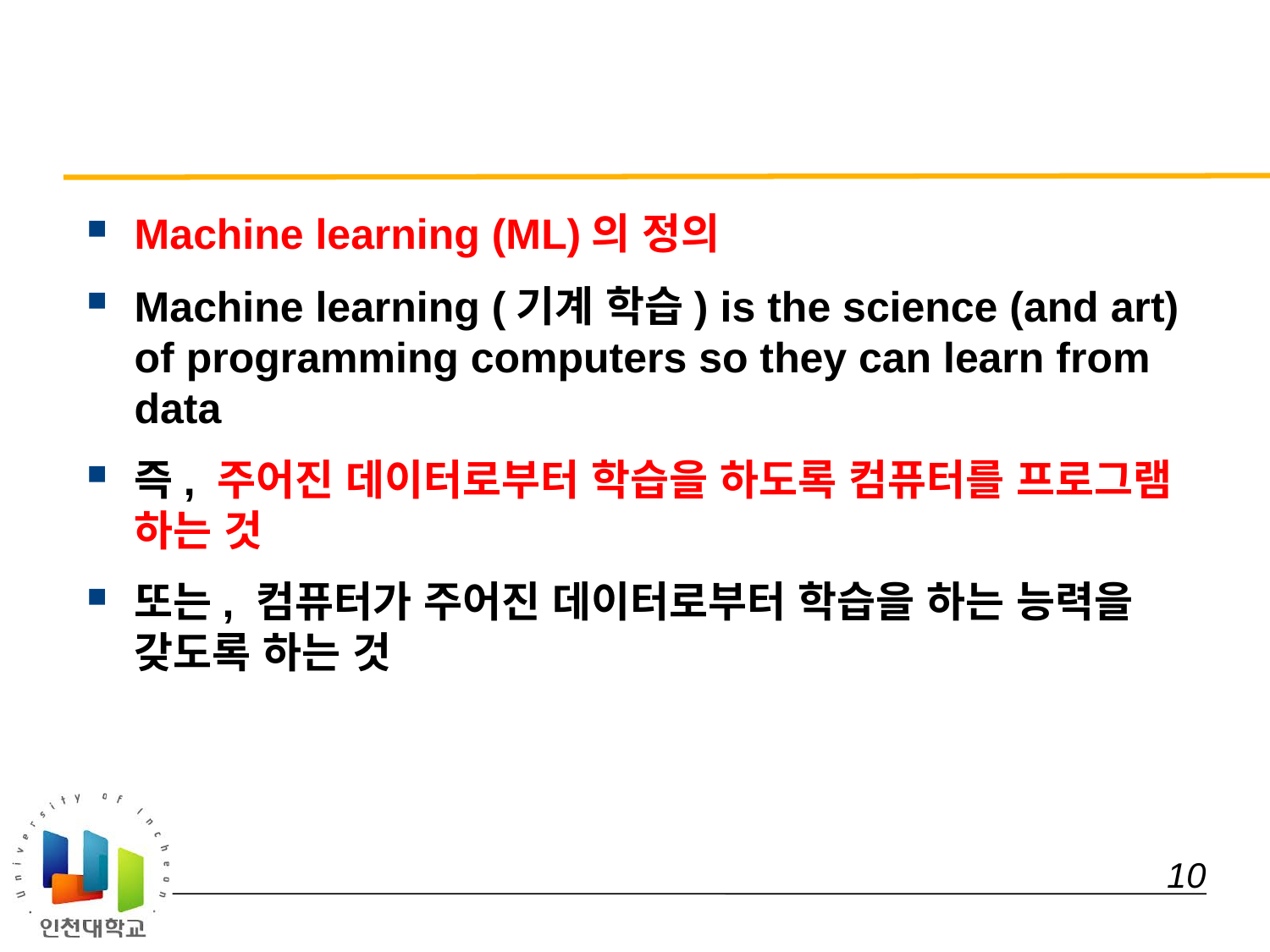

#
Machine learning (ML)의 정의
Machine learning (기계 학습) is the science (and art) of programming computers so they can learn from data
즉, 주어진 데이터로부터 학습을 하도록 컴퓨터를 프로그램 하는 것
또는, 컴퓨터가 주어진 데이터로부터 학습을 하는 능력을 갖도록 하는 것
 10